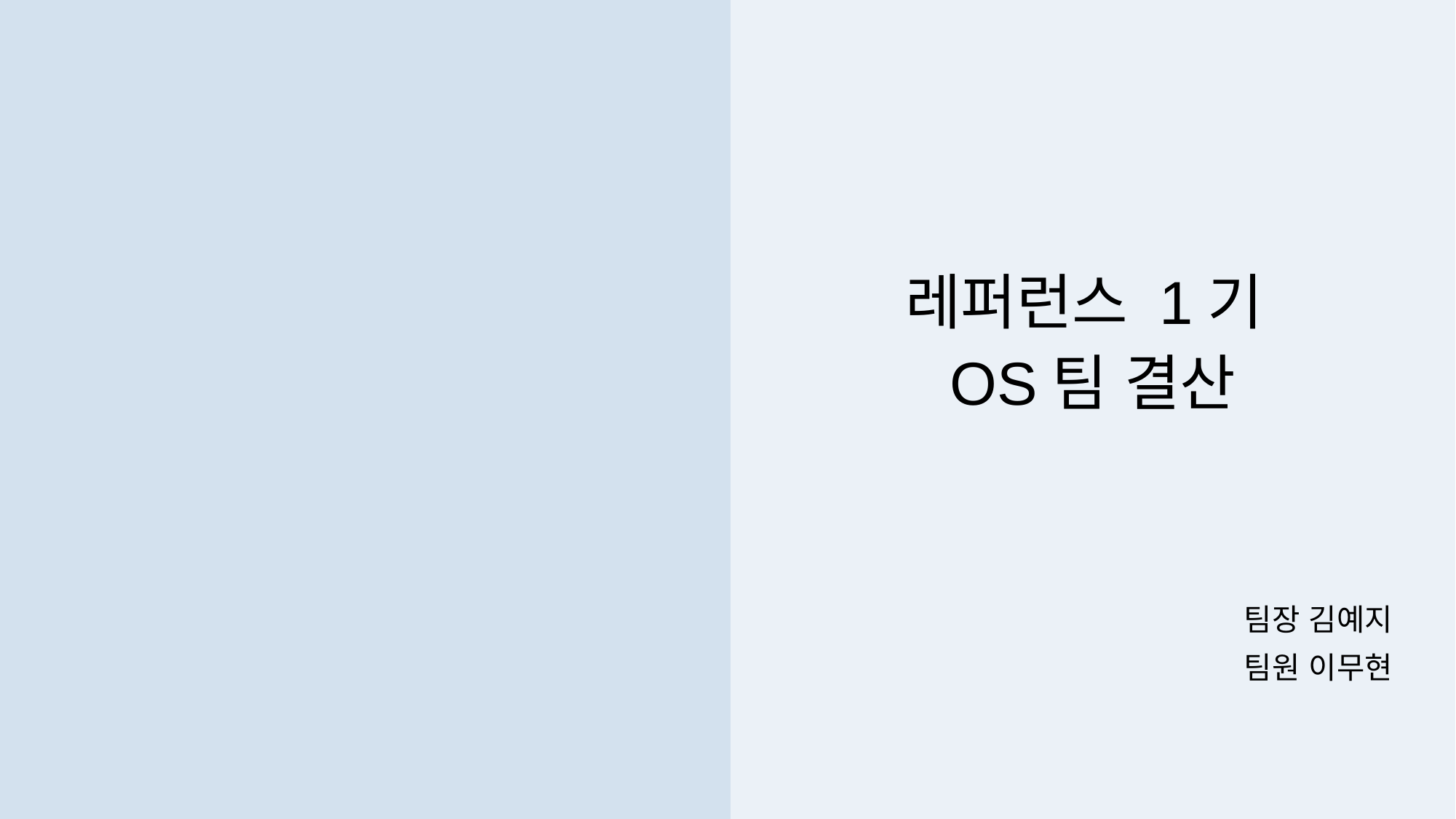

#
레퍼런스 1기
OS팀 결산
팀장 김예지
팀원 이무현